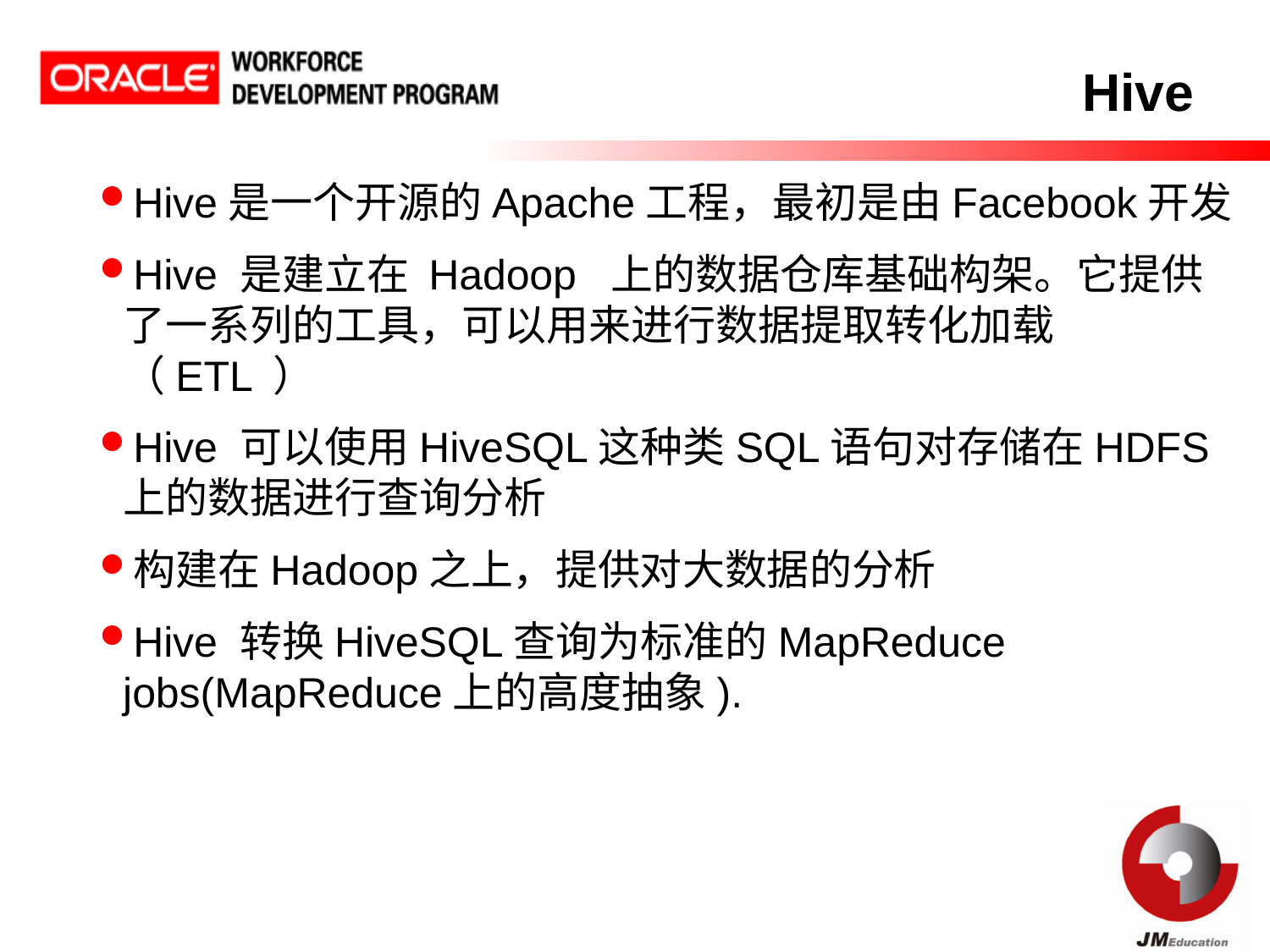

Hive
Hive是一个开源的Apache工程，最初是由Facebook开发
Hive 是建立在 Hadoop  上的数据仓库基础构架。它提供了一系列的工具，可以用来进行数据提取转化加载（ETL ）
Hive 可以使用HiveSQL这种类SQL语句对存储在HDFS上的数据进行查询分析
构建在Hadoop之上，提供对大数据的分析
Hive 转换HiveSQL查询为标准的MapReduce jobs(MapReduce上的高度抽象).